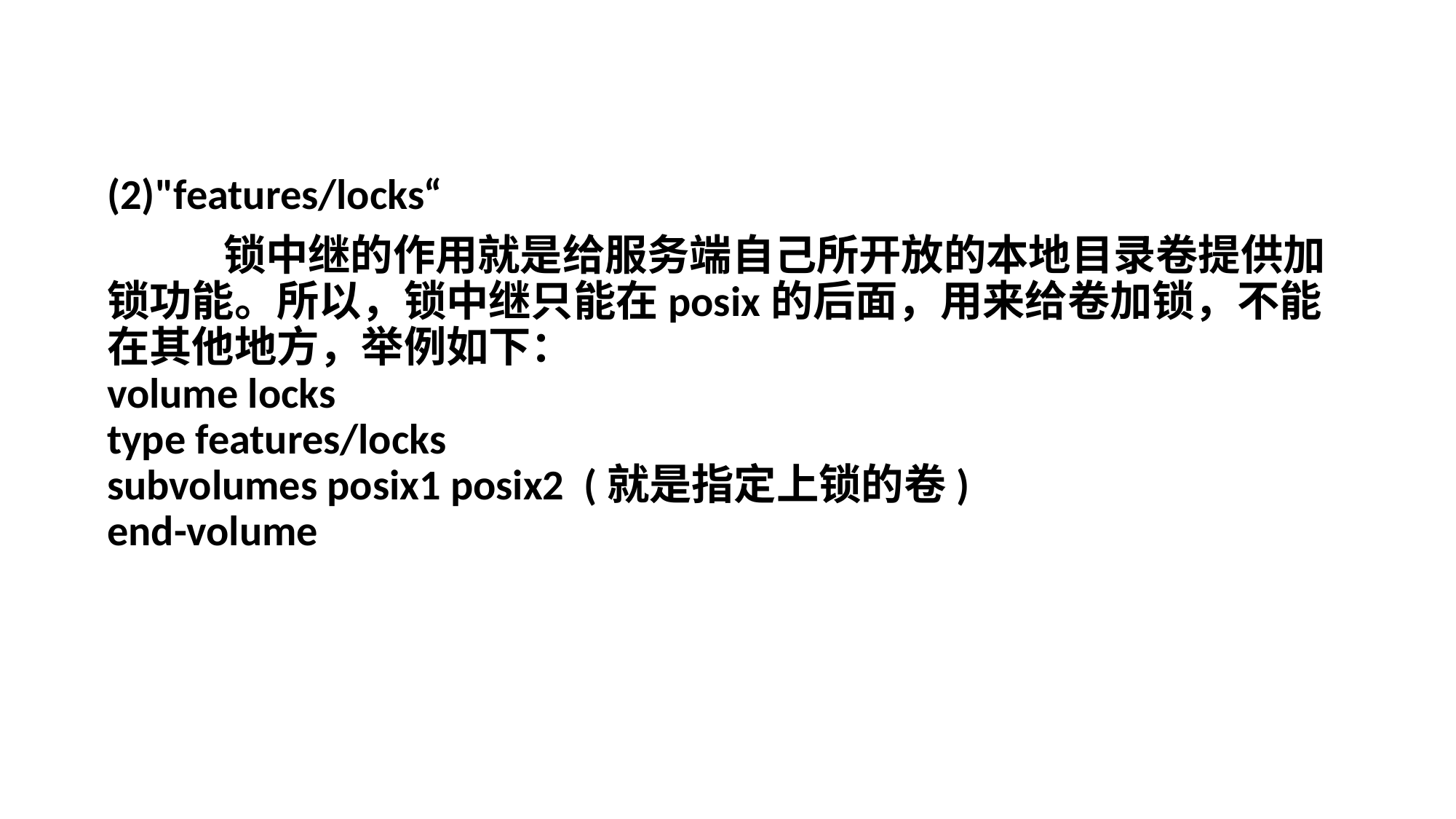

(2)"features/locks“
           锁中继的作用就是给服务端自己所开放的本地目录卷提供加锁功能。所以，锁中继只能在posix的后面，用来给卷加锁，不能在其他地方，举例如下：
volume locks
type features/locks
subvolumes posix1 posix2  (就是指定上锁的卷)
end-volume